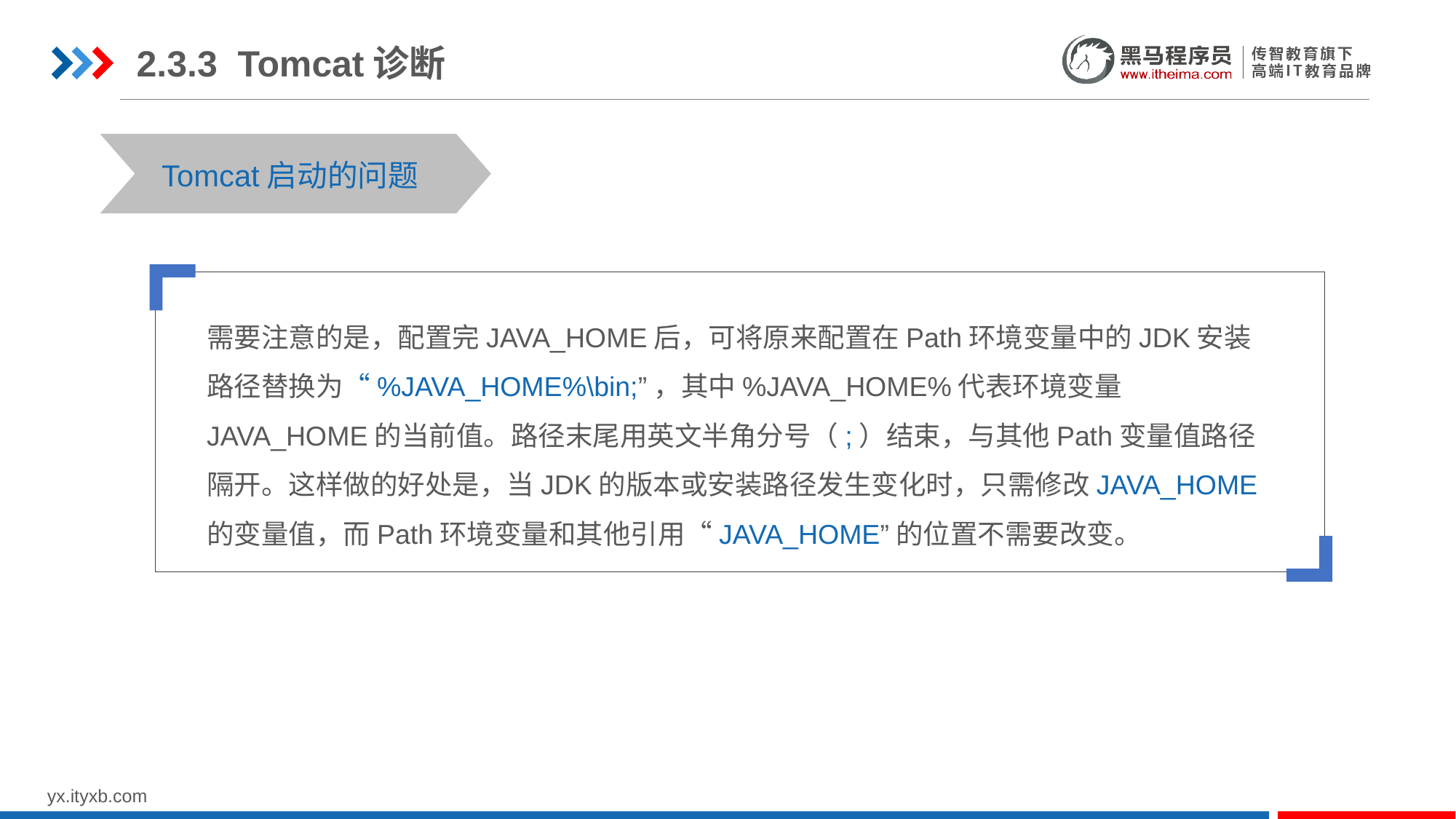

2.3.3  Tomcat诊断

Tomcat启动的问题

需要注意的是，配置完JAVA_HOME后，可将原来配置在Path环境变量中的JDK安装路径替换为“%JAVA_HOME%\bin;”，其中%JAVA_HOME%代表环境变量JAVA_HOME的当前值。路径末尾用英文半角分号（;）结束，与其他Path变量值路径隔开。这样做的好处是，当JDK的版本或安装路径发生变化时，只需修改JAVA_HOME的变量值，而Path环境变量和其他引用“JAVA_HOME”的位置不需要改变。